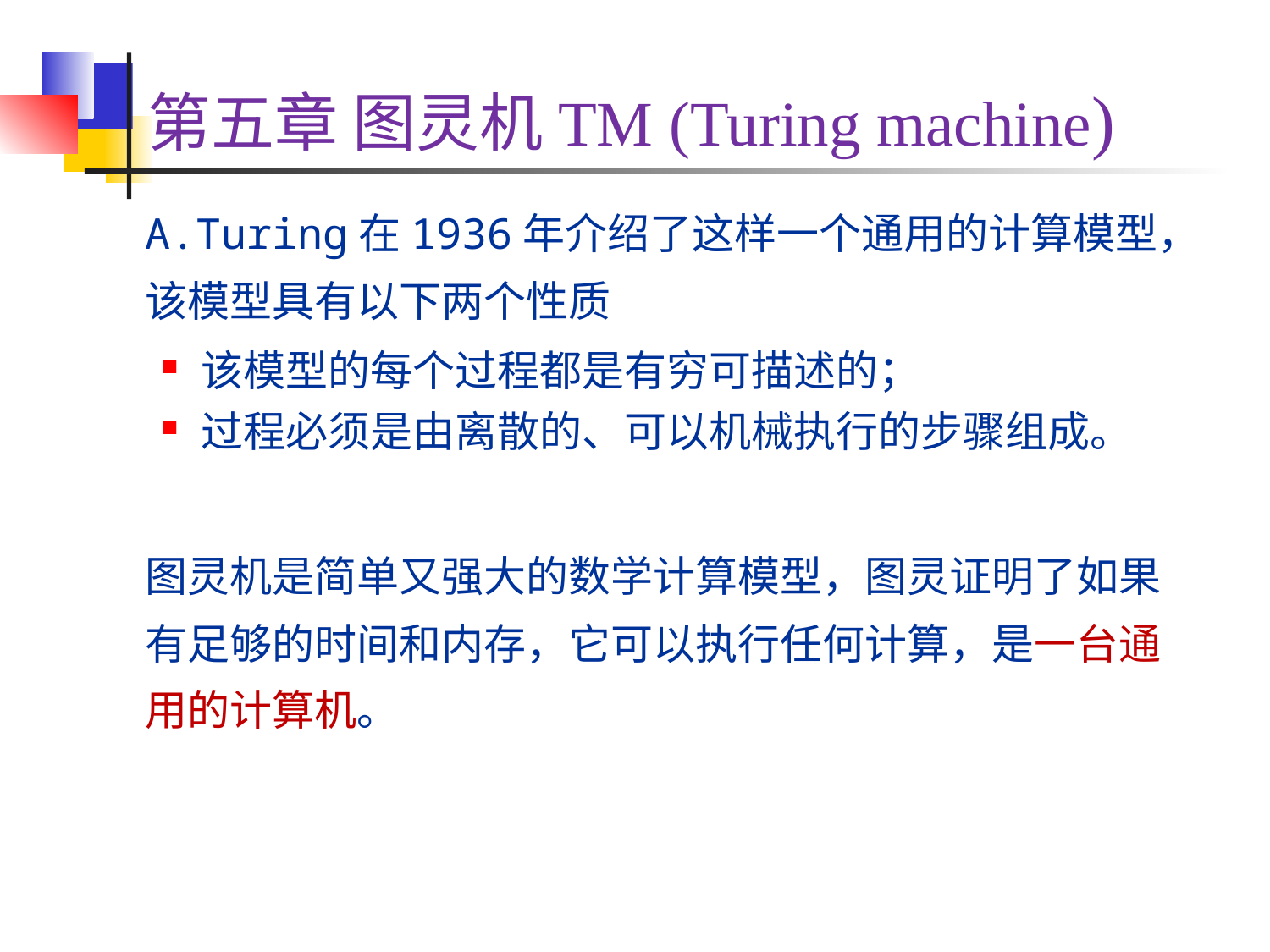

# 第五章 图灵机TM (Turing machine)
	A.Turing在1936年介绍了这样一个通用的计算模型，该模型具有以下两个性质
该模型的每个过程都是有穷可描述的；
过程必须是由离散的、可以机械执行的步骤组成。
	图灵机是简单又强大的数学计算模型，图灵证明了如果有足够的时间和内存，它可以执行任何计算，是一台通用的计算机。

1